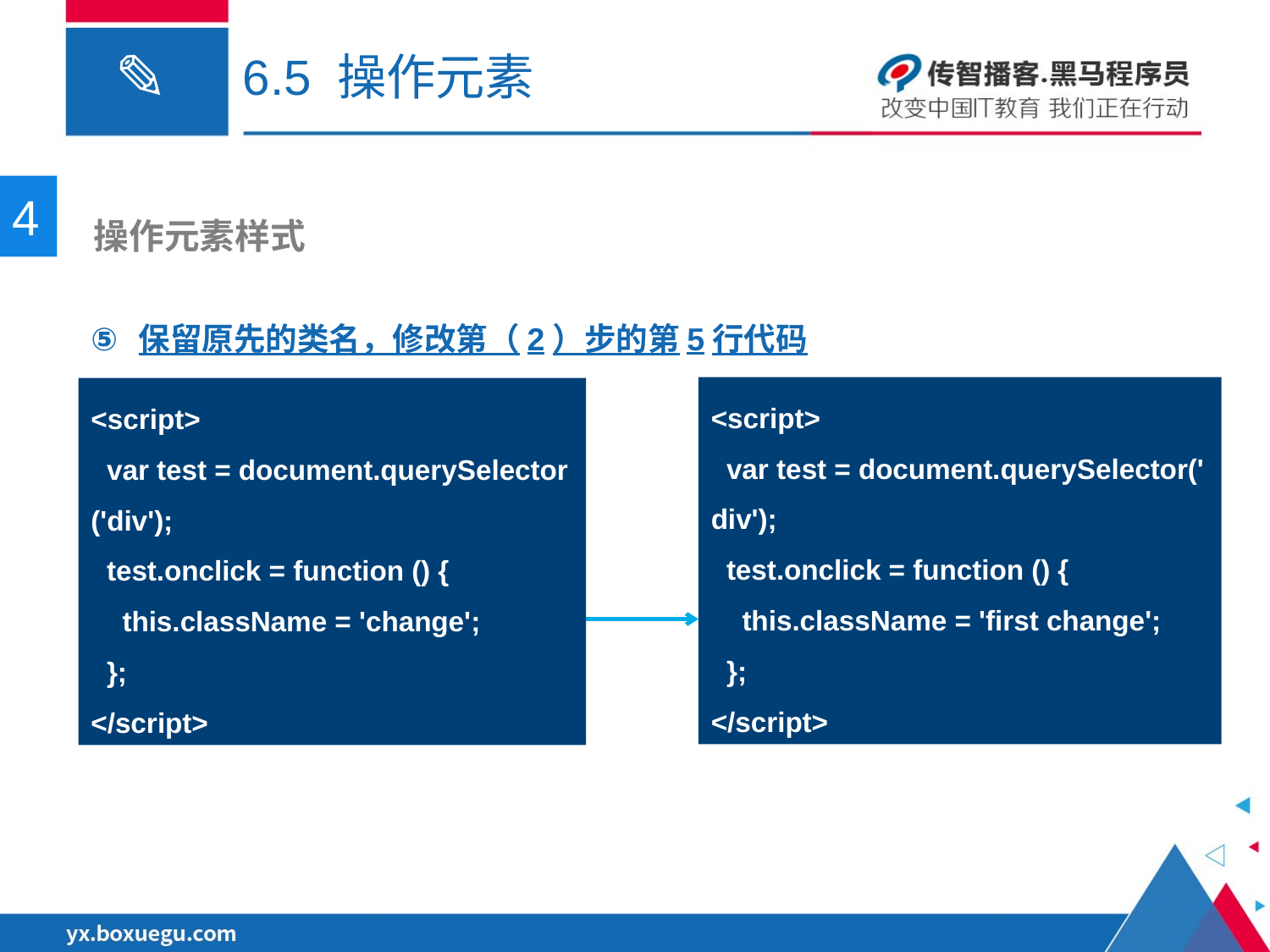

# 6.5 操作元素

4
  操作元素样式
保留原先的类名，修改第（2）步的第5行代码
<script>
  var test = document.querySelector('div');
  test.onclick = function () {
    this.className = 'first change';
  };
</script>
<script>
  var test = document.querySelector('div');
  test.onclick = function () {
    this.className = 'change';
  };
</script>